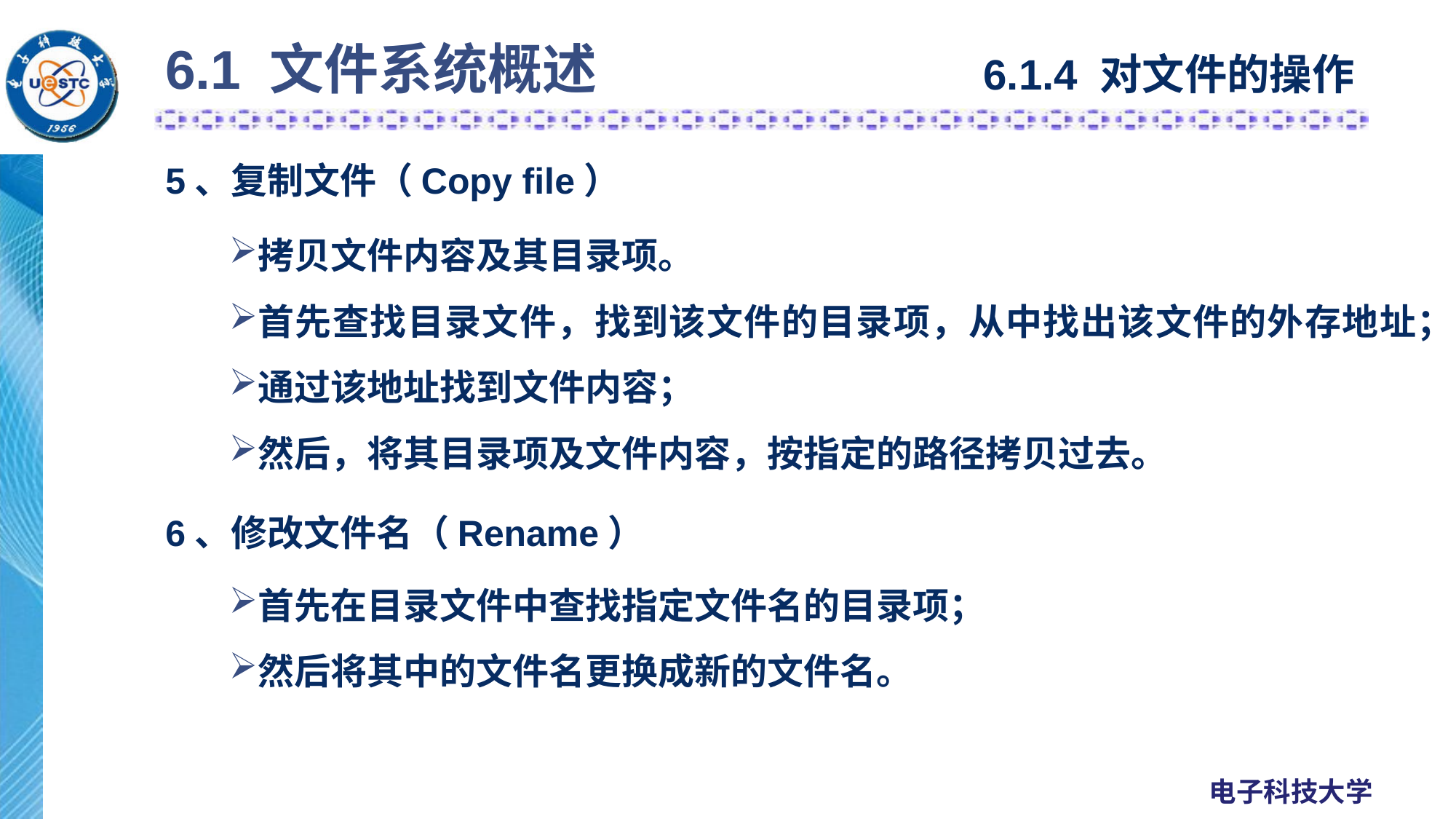

6.1 文件系统概述
6.1.4 对文件的操作
# 5、复制文件（Copy file）
拷贝文件内容及其目录项。
首先查找目录文件，找到该文件的目录项，从中找出该文件的外存地址；
通过该地址找到文件内容；
然后，将其目录项及文件内容，按指定的路径拷贝过去。

6、修改文件名（Rename）
首先在目录文件中查找指定文件名的目录项；
然后将其中的文件名更换成新的文件名。